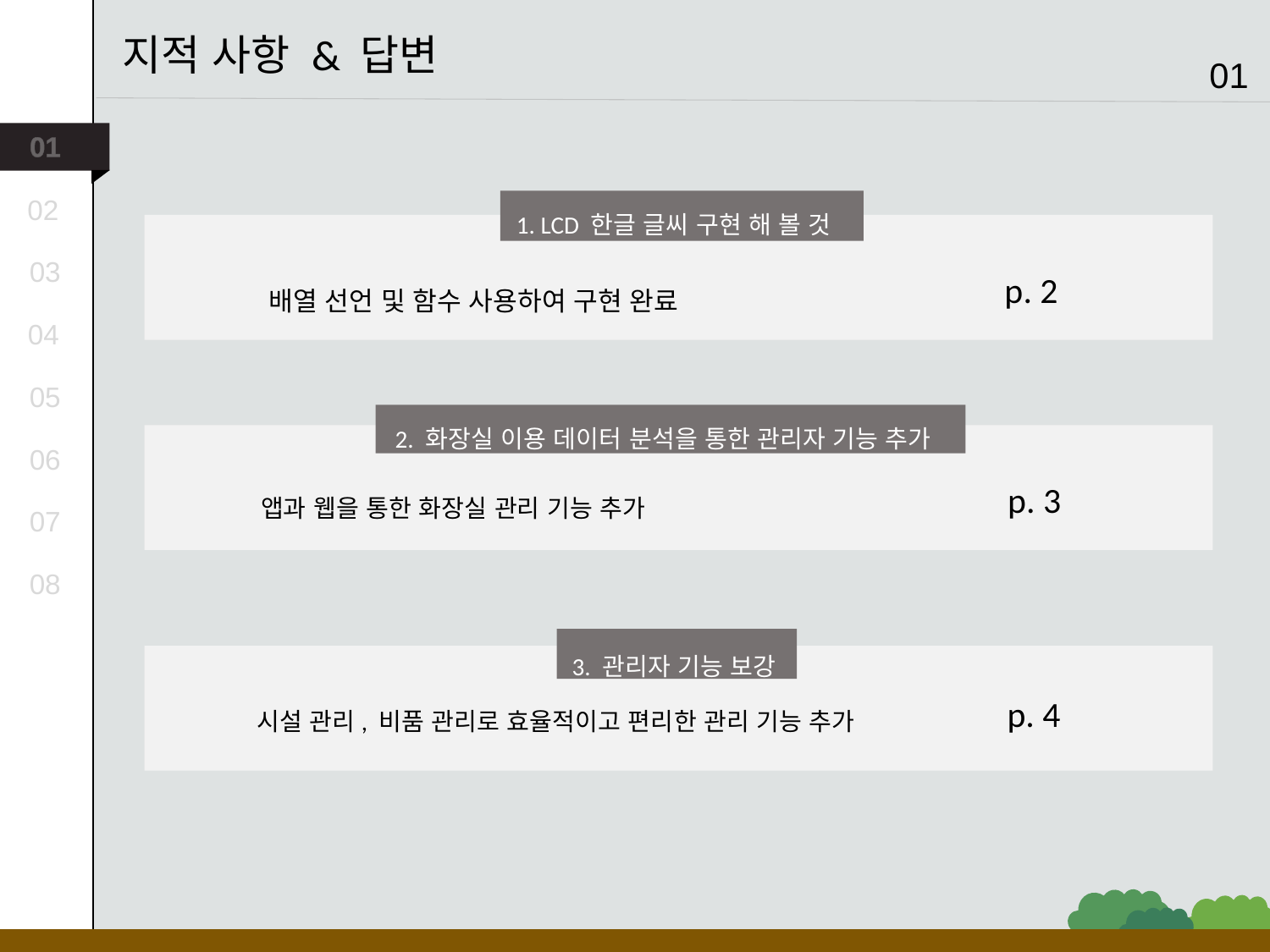

지적 사항 & 답변
01
01

1. LCD 한글 글씨 구현 해 볼 것
02

03
p. 2
배열 선언 및 함수 사용하여 구현 완료

04
05
2. 화장실 이용 데이터 분석을 통한 관리자 기능 추가

06
p. 3
앱과 웹을 통한 화장실 관리 기능 추가
07
08
3. 관리자 기능 보강

시설 관리, 비품 관리로 효율적이고 편리한 관리 기능 추가
p. 4